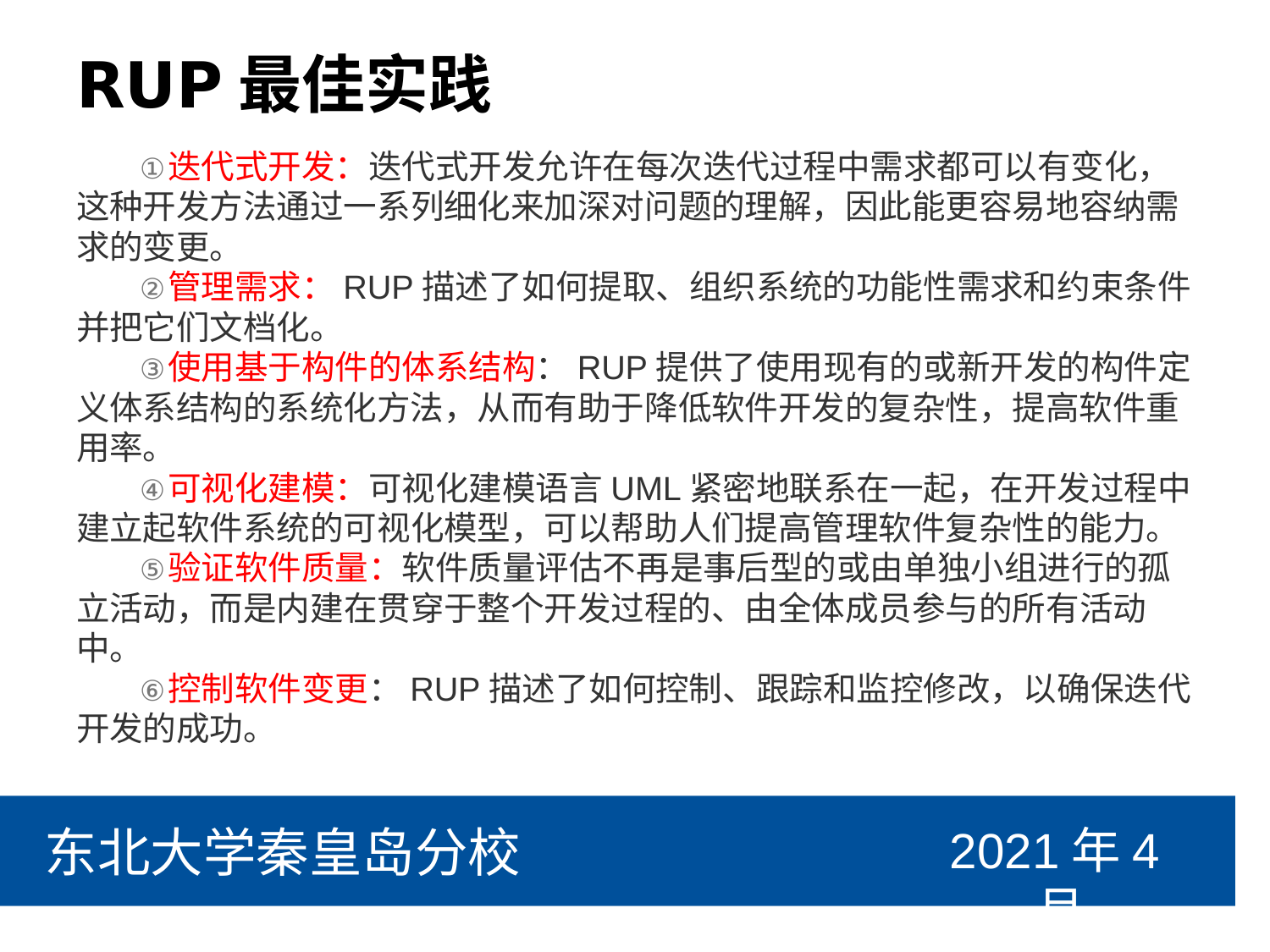

# RUP最佳实践
迭代式开发：迭代式开发允许在每次迭代过程中需求都可以有变化，这种开发方法通过一系列细化来加深对问题的理解，因此能更容易地容纳需求的变更。
管理需求：RUP描述了如何提取、组织系统的功能性需求和约束条件并把它们文档化。
使用基于构件的体系结构：RUP提供了使用现有的或新开发的构件定义体系结构的系统化方法，从而有助于降低软件开发的复杂性，提高软件重用率。
可视化建模：可视化建模语言UML紧密地联系在一起，在开发过程中建立起软件系统的可视化模型，可以帮助人们提高管理软件复杂性的能力。
验证软件质量：软件质量评估不再是事后型的或由单独小组进行的孤立活动，而是内建在贯穿于整个开发过程的、由全体成员参与的所有活动中。
控制软件变更：RUP描述了如何控制、跟踪和监控修改，以确保迭代开发的成功。